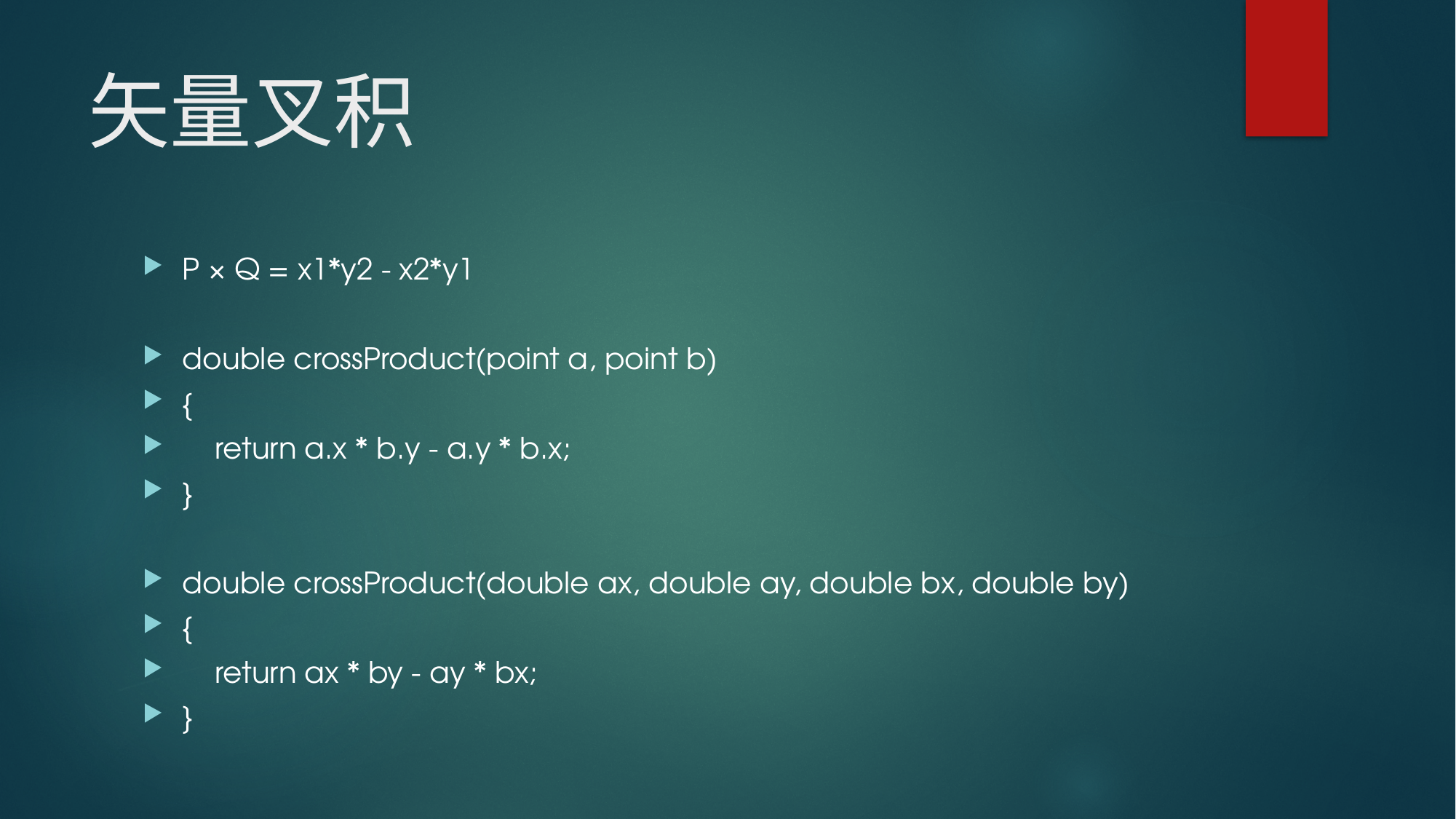

# 矢量叉积
P × Q = x1*y2 - x2*y1

double crossProduct(point a, point b)
{
    return a.x * b.y - a.y * b.x;
}

double crossProduct(double ax, double ay, double bx, double by)
{
    return ax * by - ay * bx;
}